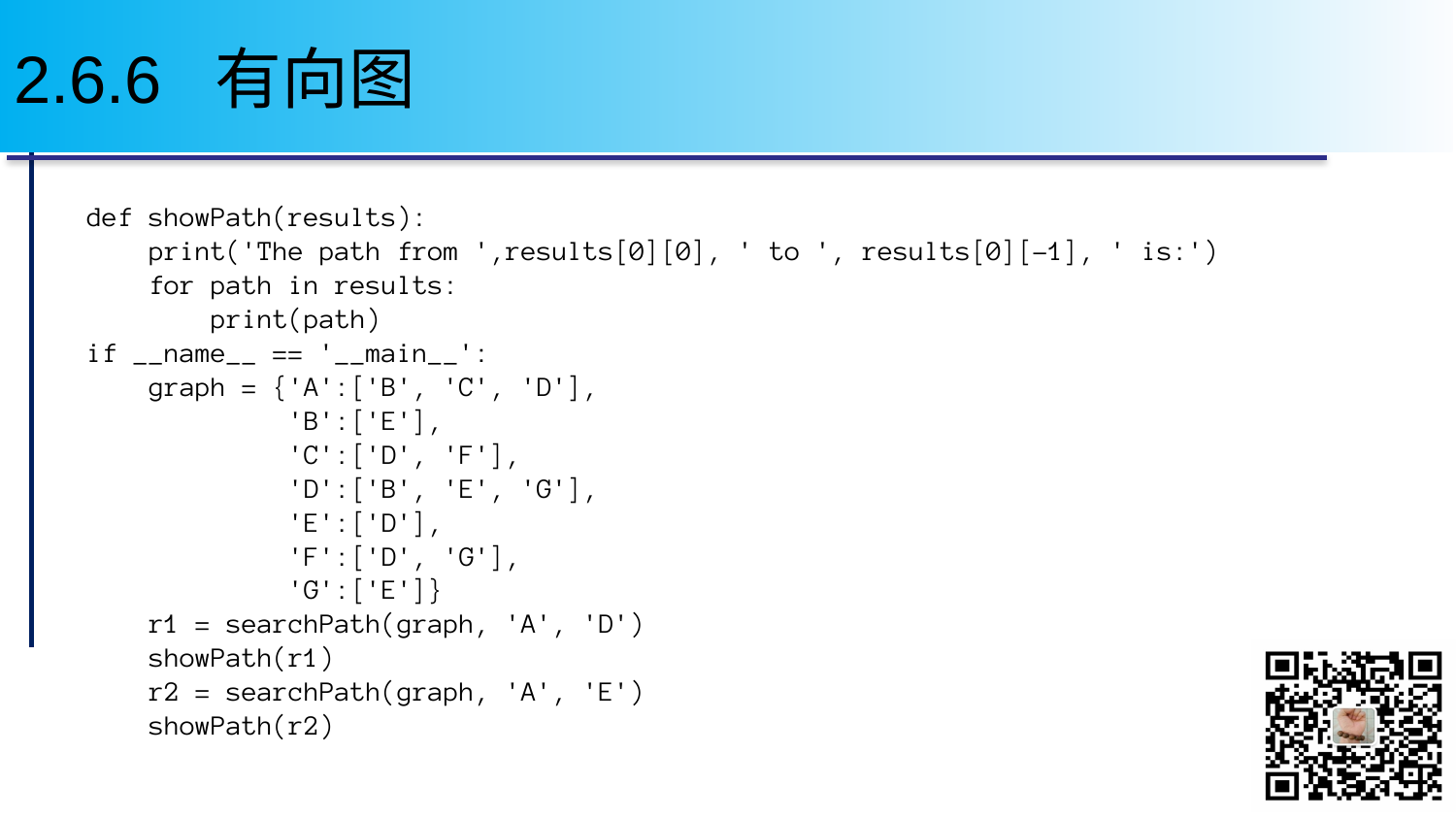

# 2.6.6  有向图
def showPath(results):
    print('The path from ',results[0][0], ' to ', results[0][-1], ' is:')
    for path in results:
        print(path)
if __name__ == '__main__':
    graph = {'A':['B', 'C', 'D'],
             'B':['E'],
             'C':['D', 'F'],
             'D':['B', 'E', 'G'],
             'E':['D'],
             'F':['D', 'G'],
             'G':['E']}
    r1 = searchPath(graph, 'A', 'D')
    showPath(r1)
    r2 = searchPath(graph, 'A', 'E')
    showPath(r2)